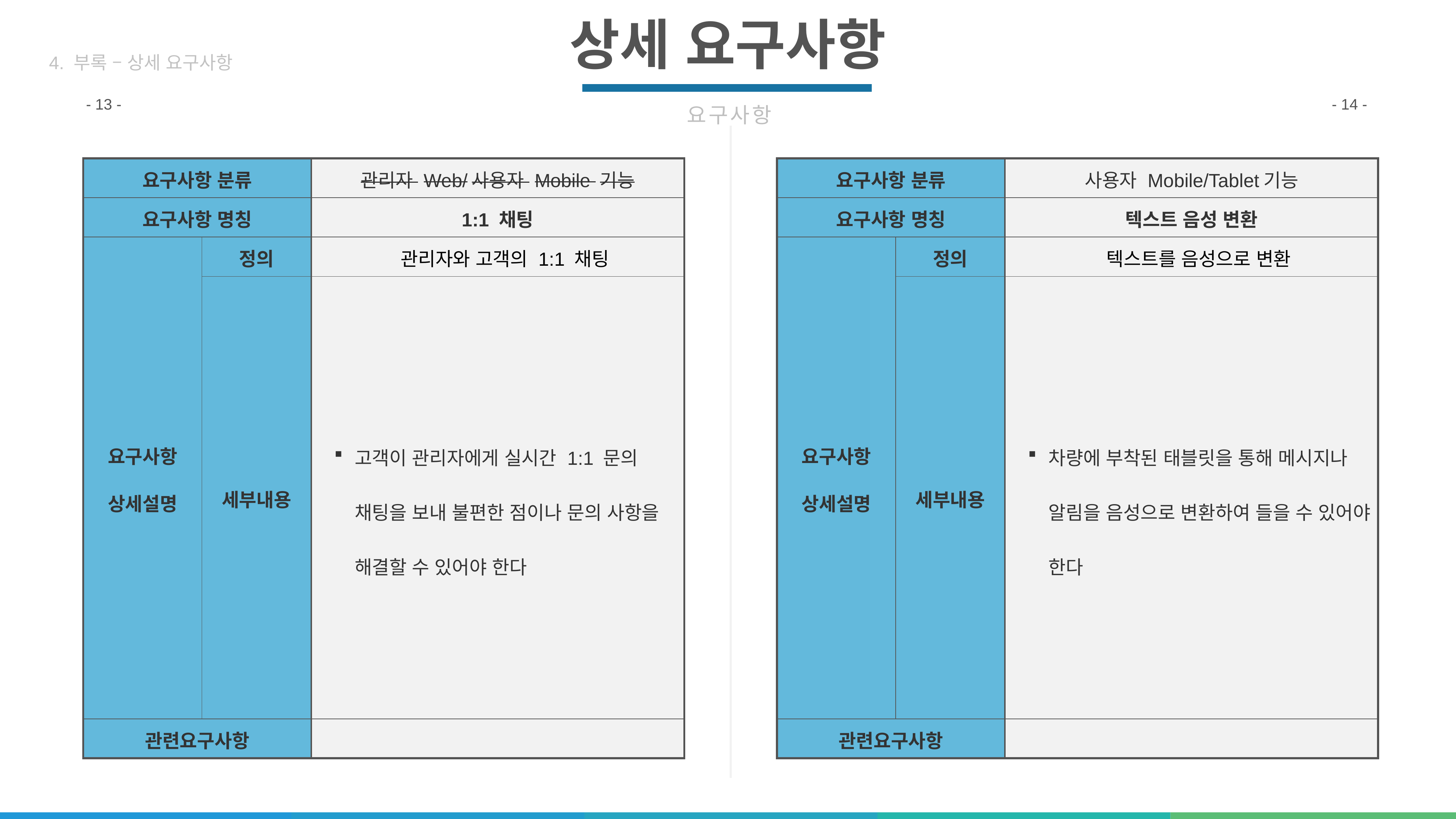

상세 요구사항
4. 부록 – 상세 요구사항

요구사항
- 13 -
- 14 -
| 요구사항 분류 |  | 관리자 Web/사용자 Mobile 기능 |
| --- | --- | --- |
| 요구사항 명칭 |  | 1:1 채팅 |
| 요구사항 상세설명 | 정의 | 관리자와 고객의 1:1 채팅 |
|  | 세부내용 | 고객이 관리자에게 실시간 1:1 문의 채팅을 보내 불편한 점이나 문의 사항을 해결할 수 있어야 한다 |
| 관련요구사항 |  |  |
| 요구사항 분류 |  | 사용자 Mobile/Tablet기능 |
| --- | --- | --- |
| 요구사항 명칭 |  | 텍스트 음성 변환 |
| 요구사항 상세설명 | 정의 | 텍스트를 음성으로 변환 |
|  | 세부내용 | 차량에 부착된 태블릿을 통해 메시지나 알림을 음성으로 변환하여 들을 수 있어야 한다 |
| 관련요구사항 |  |  |